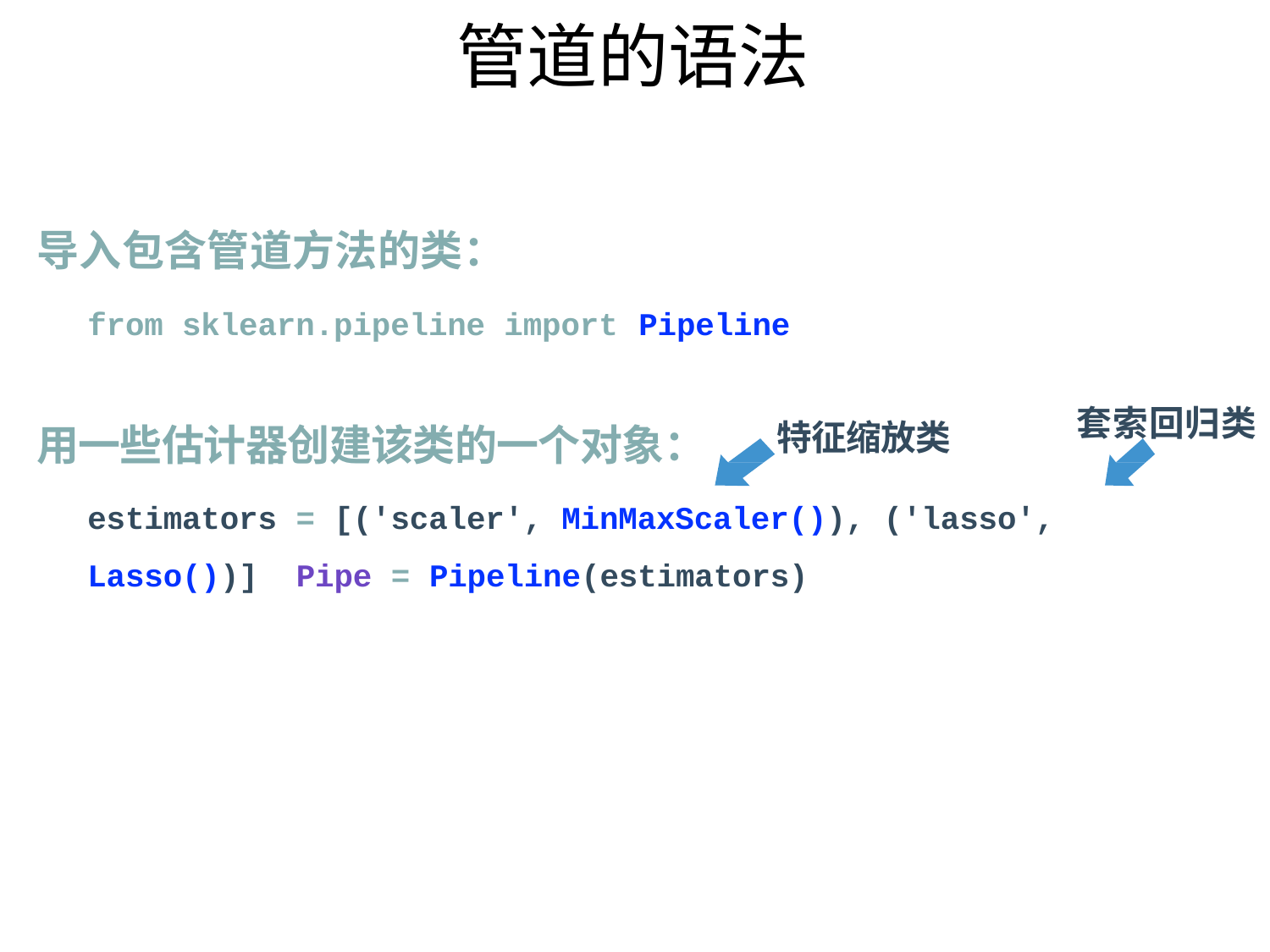

# 管道的语法
导入包含管道方法的类：
from sklearn.pipeline import Pipeline

用一些估计器创建该类的一个对象：
estimators = [('scaler', MinMaxScaler()), ('lasso', Lasso())]  Pipe = Pipeline(estimators)
套索回归类
特征缩放类